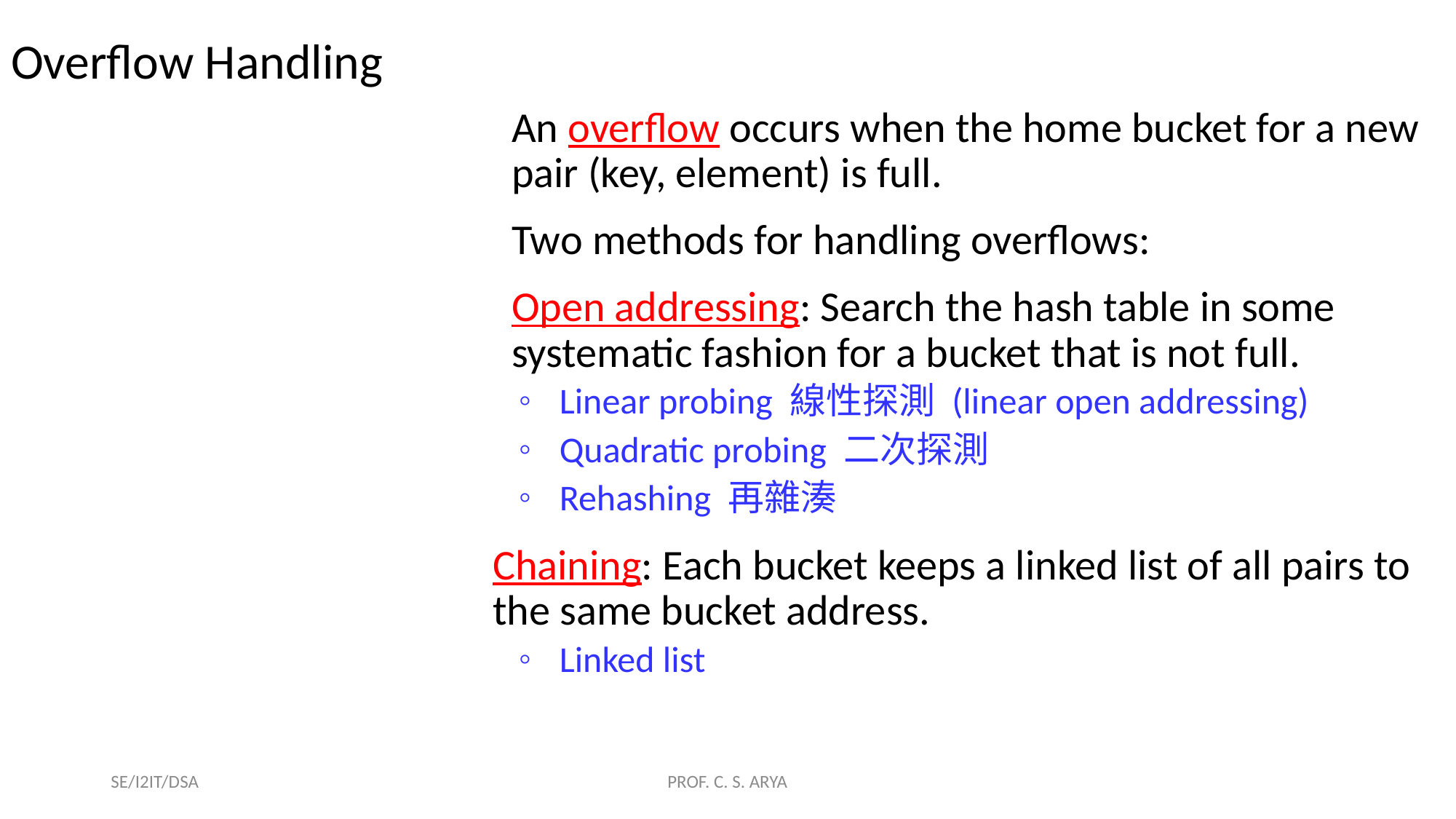

Overflow Handling
An overflow occurs when the home bucket for a new pair (key, element) is full.
Two methods for handling overflows:
Open addressing: Search the hash table in some systematic fashion for a bucket that is not full.
Linear probing 線性探測 (linear open addressing)
Quadratic probing 二次探測
Rehashing 再雜湊
Chaining: Each bucket keeps a linked list of all pairs to the same bucket address.
Linked list
SE/I2IT/DSA
PROF. C. S. ARYA